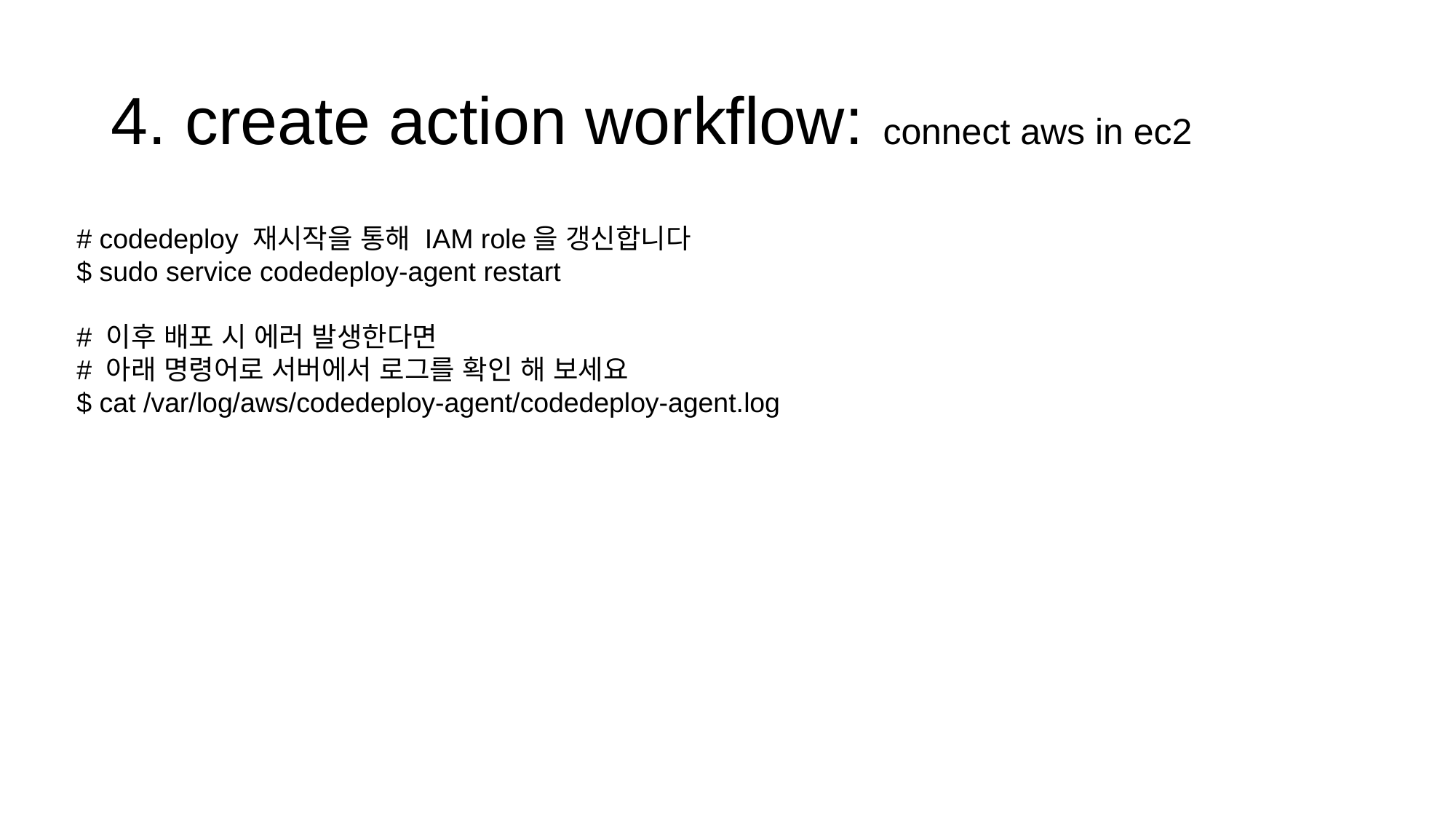

# 4. create action workflow: connect aws in ec2
# codedeploy 재시작을 통해 IAM role을 갱신합니다
$ sudo service codedeploy-agent restart

# 이후 배포 시 에러 발생한다면
# 아래 명령어로 서버에서 로그를 확인 해 보세요
$ cat /var/log/aws/codedeploy-agent/codedeploy-agent.log